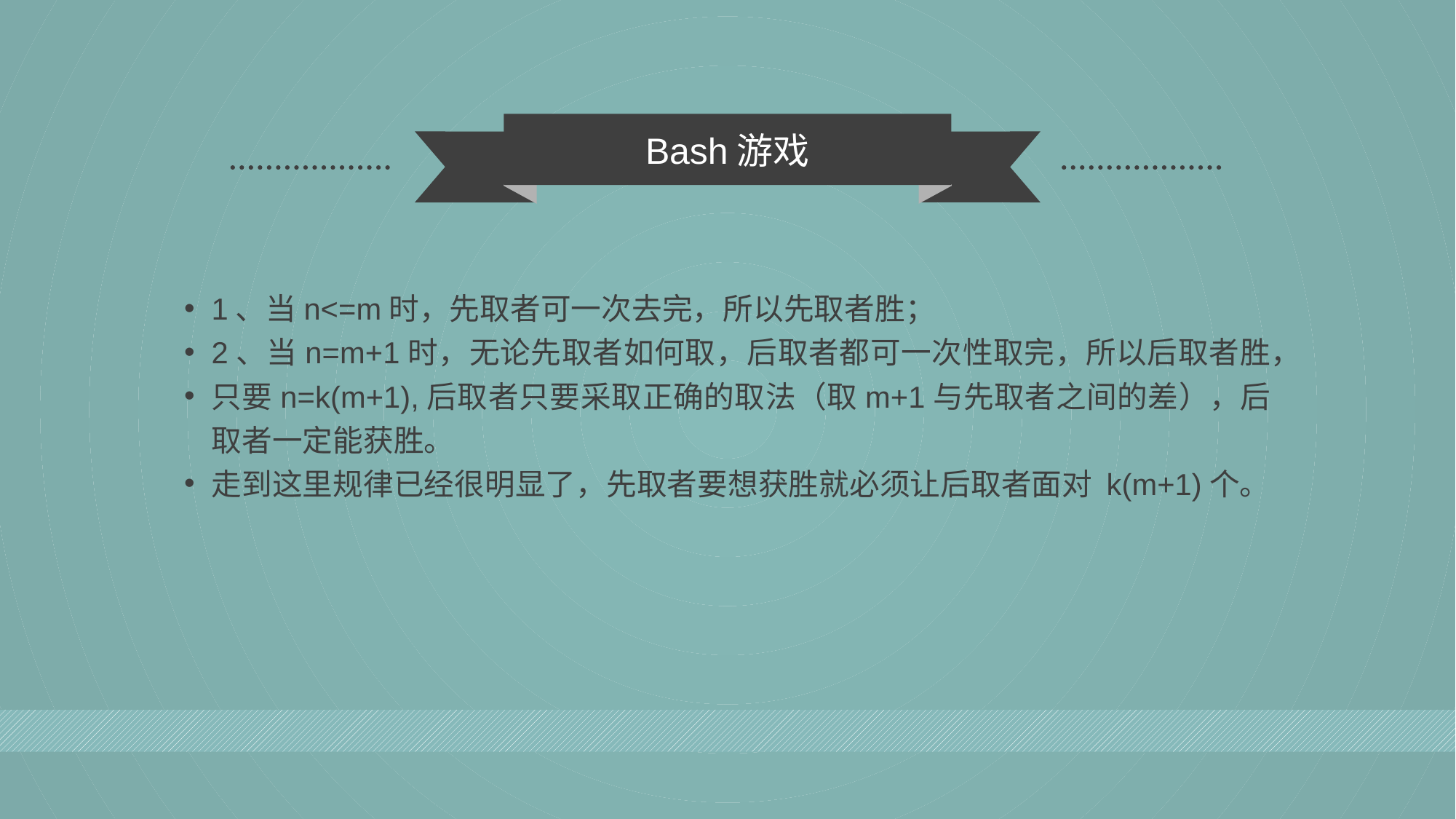

Bash游戏

1、当n<=m时，先取者可一次去完，所以先取者胜；
2、当n=m+1时，无论先取者如何取，后取者都可一次性取完，所以后取者胜，
只要n=k(m+1),后取者只要采取正确的取法（取m+1与先取者之间的差），后取者一定能获胜。
走到这里规律已经很明显了，先取者要想获胜就必须让后取者面对 k(m+1)个。